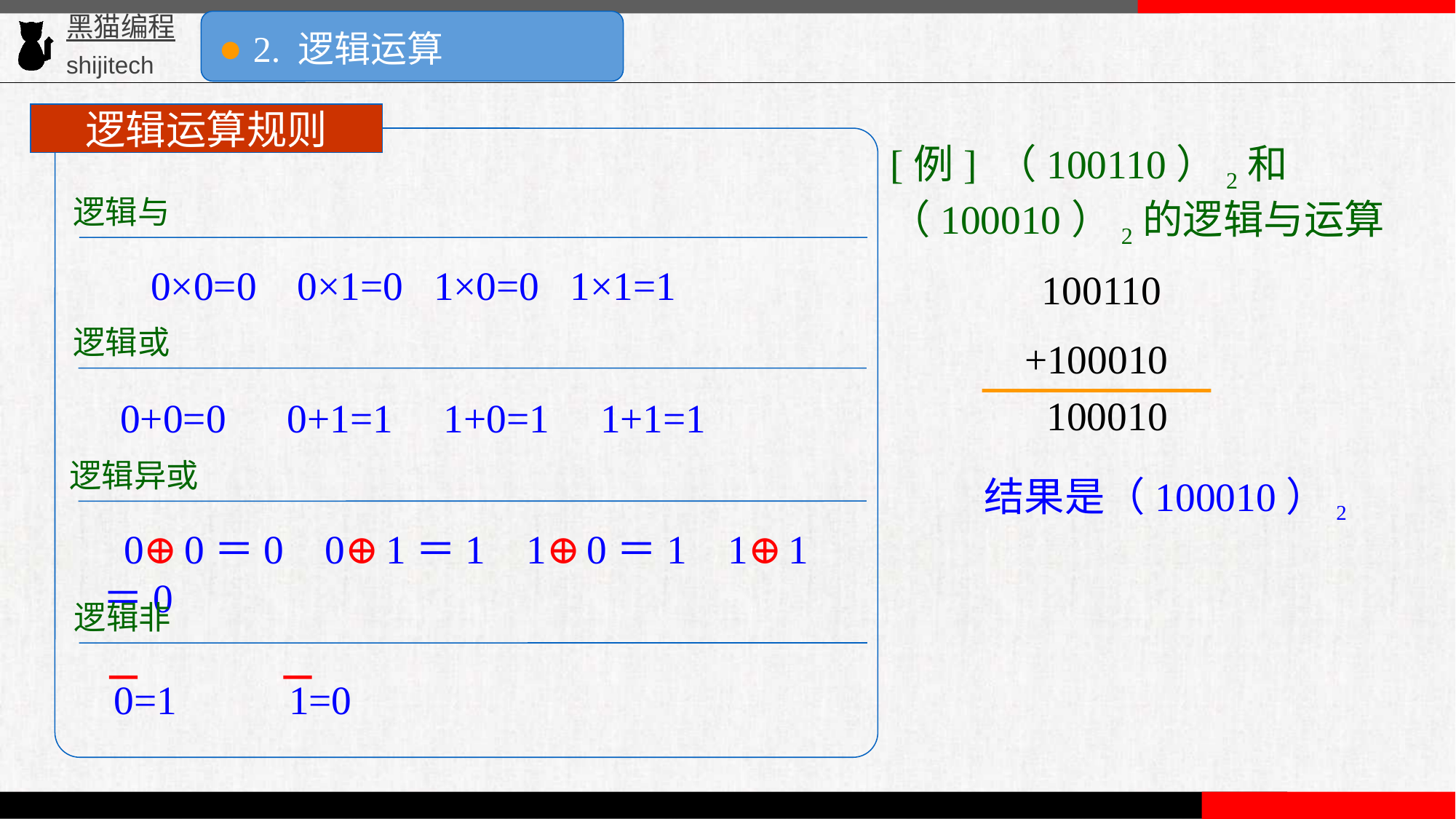

● 2. 逻辑运算
逻辑运算规则

[例] （100110）2和（100010）2的逻辑与运算
逻辑与

0×0=0    0×1=0   1×0=0   1×1=1
 100110
+100010
 100010

逻辑或

0+0=0      0+1=1     1+0=1     1+1=1
逻辑异或
结果是（100010）2

  0⊕0＝0    0⊕1＝1    1⊕0＝1    1⊕1＝0
逻辑非

 0=1           1=0